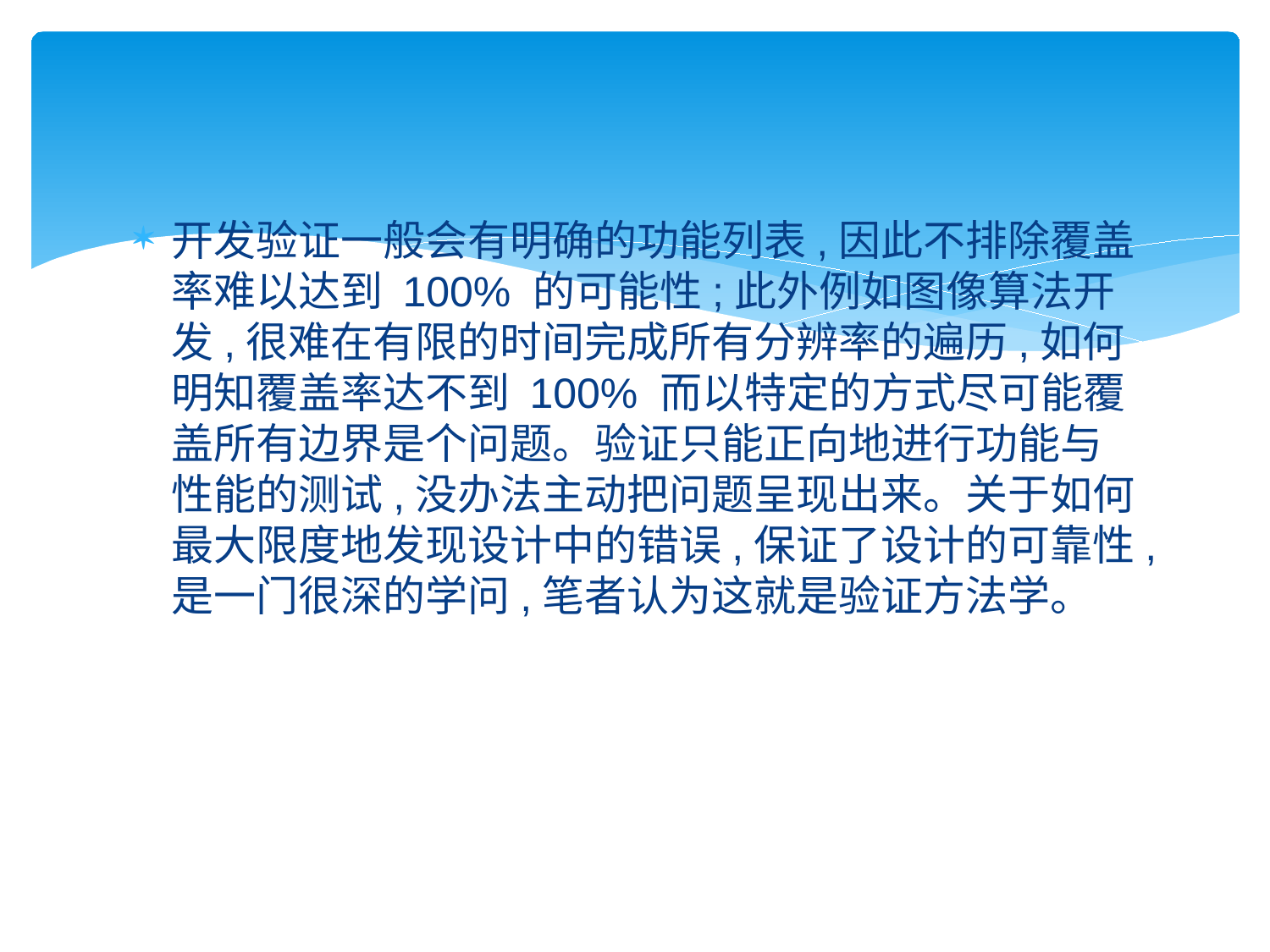

#
开发验证一般会有明确的功能列表,因此不排除覆盖率难以达到 100% 的可能性;此外例如图像算法开发,很难在有限的时间完成所有分辨率的遍历,如何明知覆盖率达不到 100% 而以特定的方式尽可能覆盖所有边界是个问题。验证只能正向地进行功能与性能的测试,没办法主动把问题呈现出来。关于如何最大限度地发现设计中的错误,保证了设计的可靠性,是一门很深的学问,笔者认为这就是验证方法学。